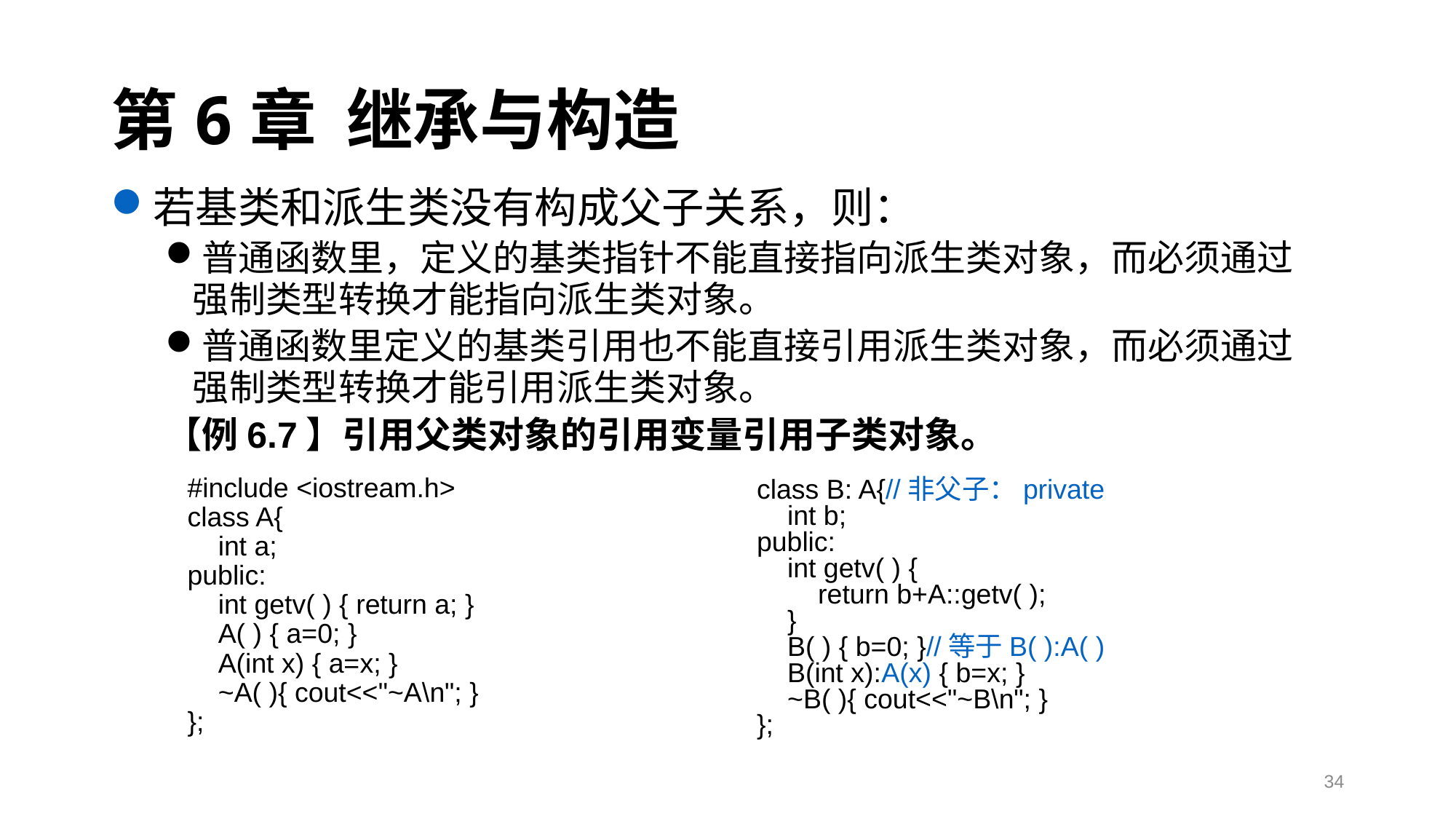

# 第6章  继承与构造
若基类和派生类没有构成父子关系，则：
普通函数里，定义的基类指针不能直接指向派生类对象，而必须通过强制类型转换才能指向派生类对象。
普通函数里定义的基类引用也不能直接引用派生类对象，而必须通过强制类型转换才能引用派生类对象。
【例6.7】引用父类对象的引用变量引用子类对象。
#include <iostream.h>
class A{
    int a;
public:
    int getv( ) { return a; }
    A( ) { a=0; }
    A(int x) { a=x; }
    ~A( ){ cout<<"~A\n"; }
};
class B: A{//非父子：private
    int b;
public:
    int getv( ) {
        return b+A::getv( );
    }
    B( ) { b=0; }//等于B( ):A( )
    B(int x):A(x) { b=x; }
    ~B( ){ cout<<"~B\n"; }
};
34